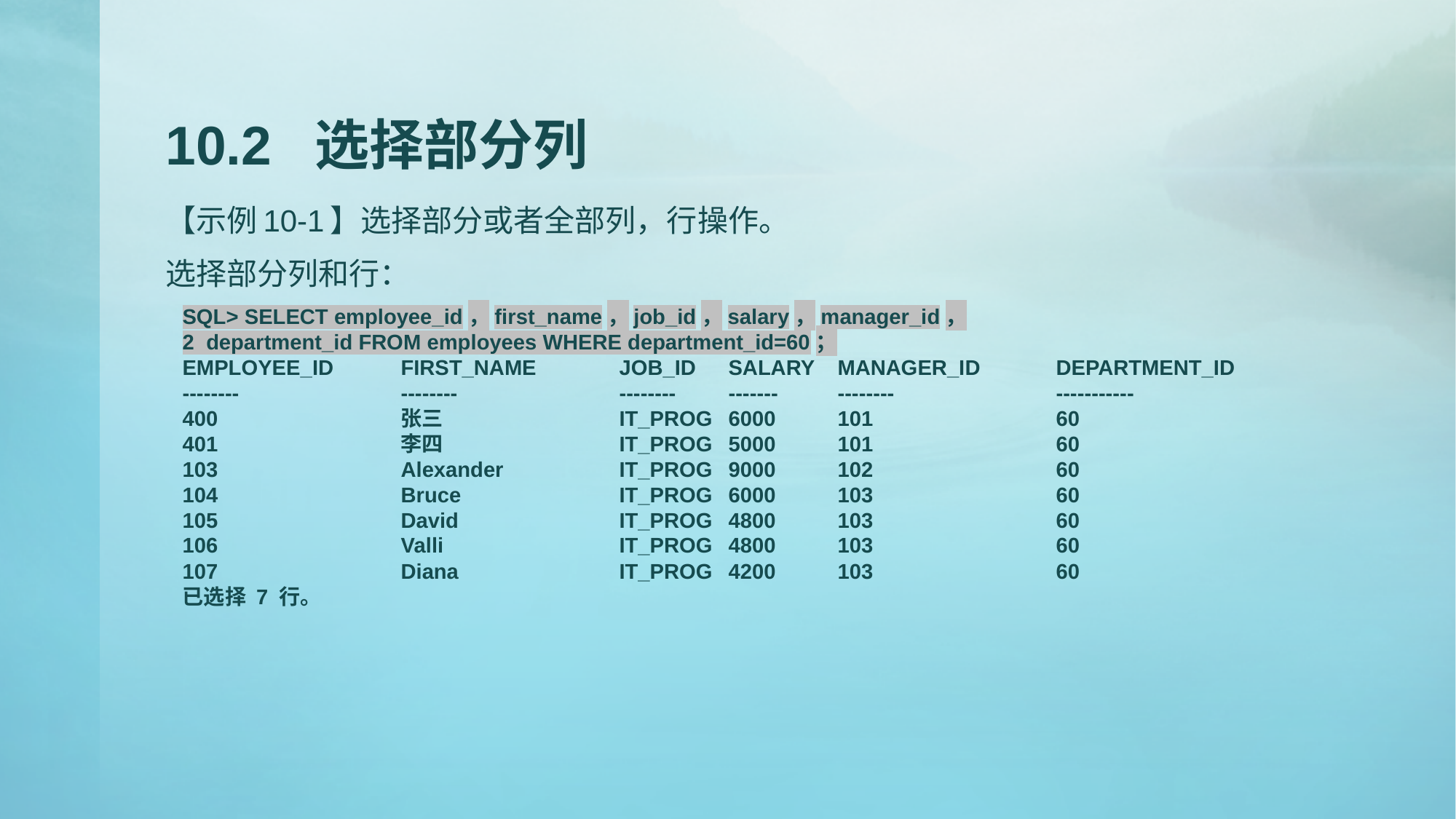

# 10.2  选择部分列
【示例10-1】选择部分或者全部列，行操作。
选择部分列和行：
SQL> SELECT employee_id，first_name，job_id，salary，manager_id，
2  department_id FROM employees WHERE department_id=60；
EMPLOYEE_ID	FIRST_NAME	JOB_ID	SALARY	MANAGER_ID	DEPARTMENT_ID
--------		--------		--------	-------	--------		-----------
400		张三		IT_PROG	6000	101		60
401		李四		IT_PROG	5000	101		60
103		Alexander		IT_PROG	9000	102		60
104		Bruce		IT_PROG	6000	103		60
105		David		IT_PROG	4800	103		60
106		Valli		IT_PROG	4800	103		60
107		Diana		IT_PROG	4200	103		60
已选择 7 行。